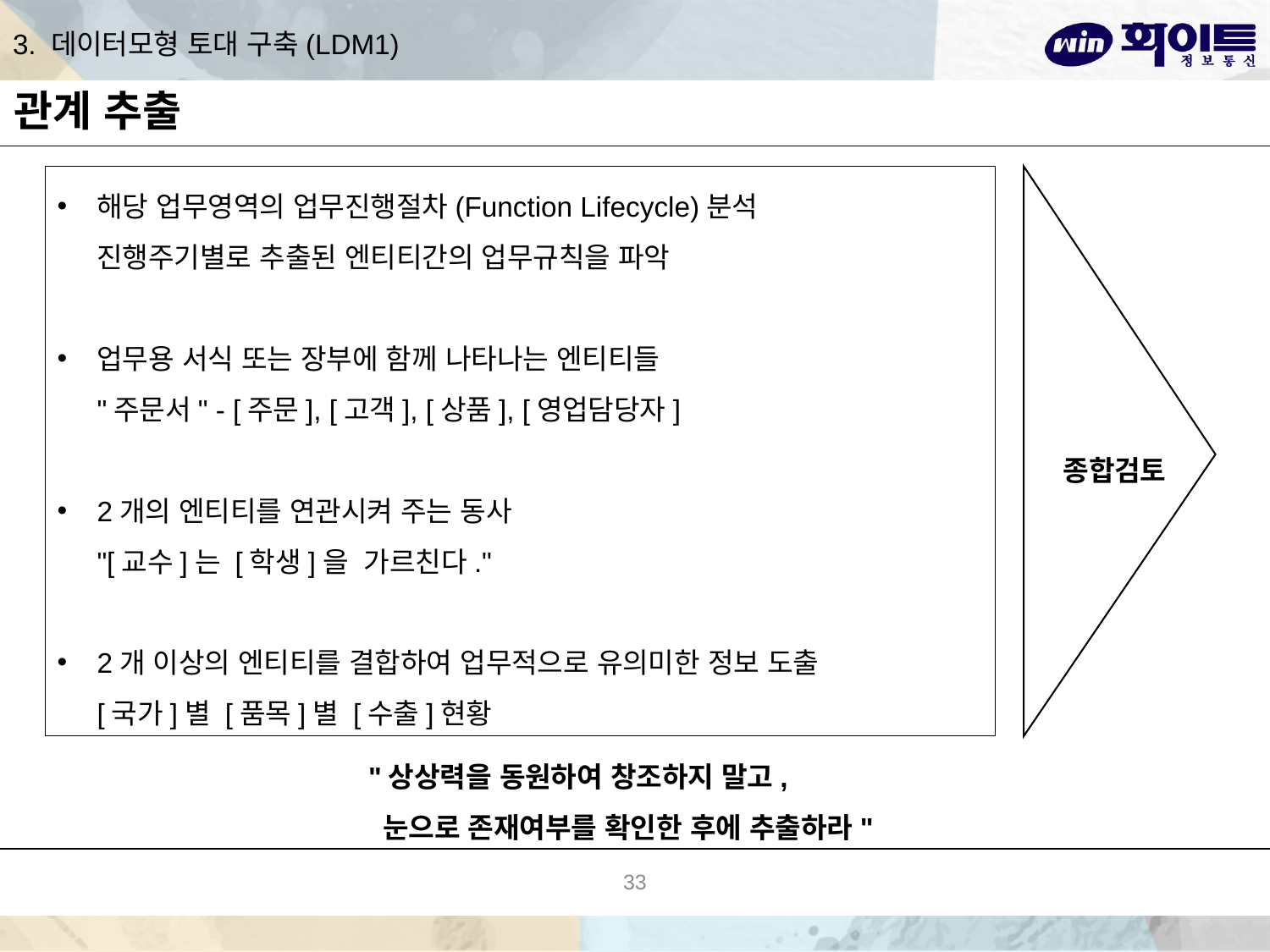

# 3. 데이터모형 토대 구축(LDM1)
관계 추출
해당 업무영역의 업무진행절차(Function Lifecycle)분석
진행주기별로 추출된 엔티티간의 업무규칙을 파악

업무용 서식 또는 장부에 함께 나타나는 엔티티들
"주문서" - [주문], [고객], [상품], [영업담당자]

2개의 엔티티를 연관시켜 주는 동사
"[교수]는 [학생]을  가르친다."

2개 이상의 엔티티를 결합하여 업무적으로 유의미한 정보 도출
[국가]별 [품목]별 [수출]현황

종합검토
"상상력을 동원하여 창조하지 말고,
 눈으로 존재여부를 확인한 후에 추출하라"
33